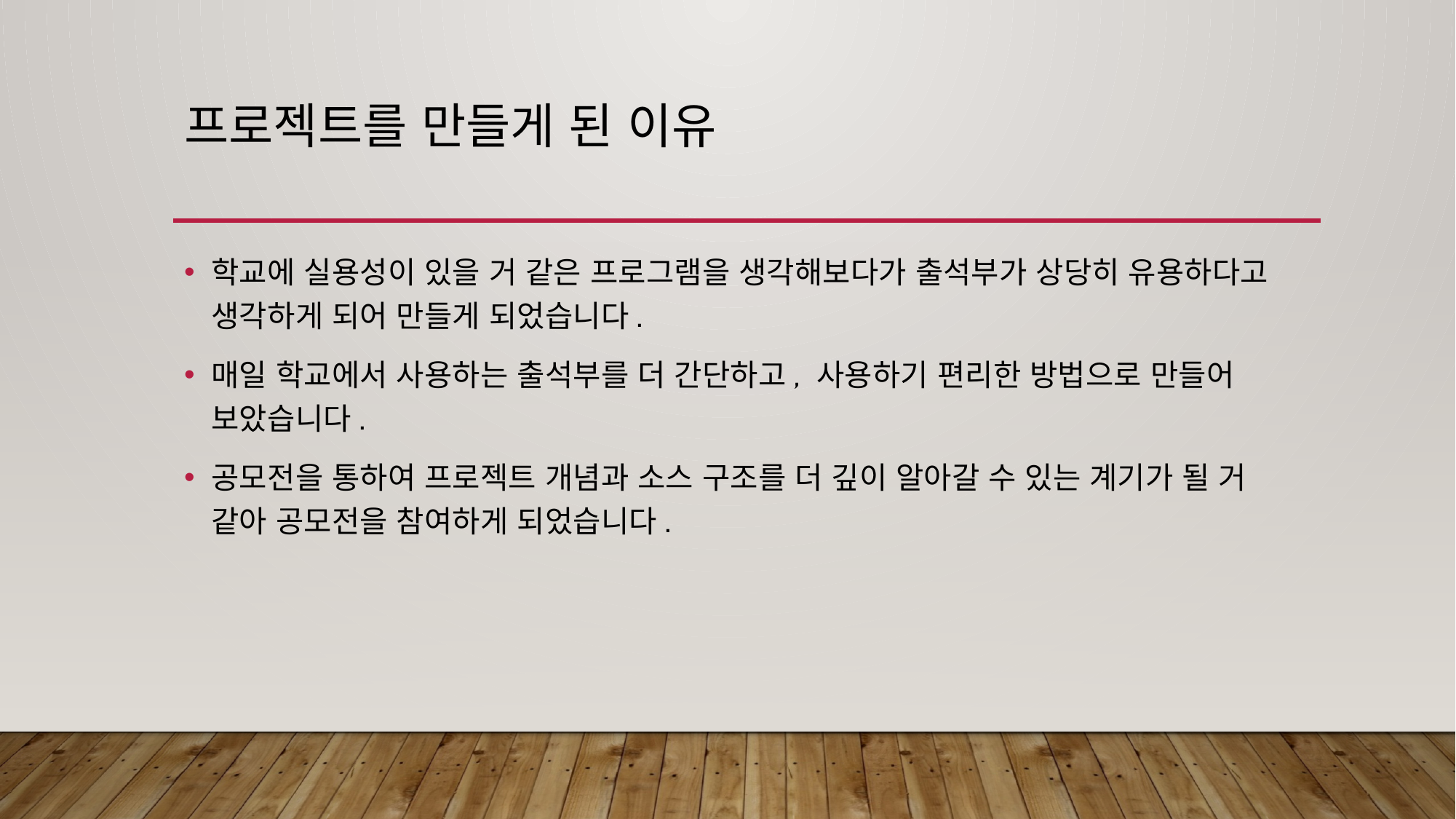

# 프로젝트를 만들게 된 이유
학교에 실용성이 있을 거 같은 프로그램을 생각해보다가 출석부가 상당히 유용하다고 생각하게 되어 만들게 되었습니다.
매일 학교에서 사용하는 출석부를 더 간단하고, 사용하기 편리한 방법으로 만들어 보았습니다.
공모전을 통하여 프로젝트 개념과 소스 구조를 더 깊이 알아갈 수 있는 계기가 될 거 같아 공모전을 참여하게 되었습니다.